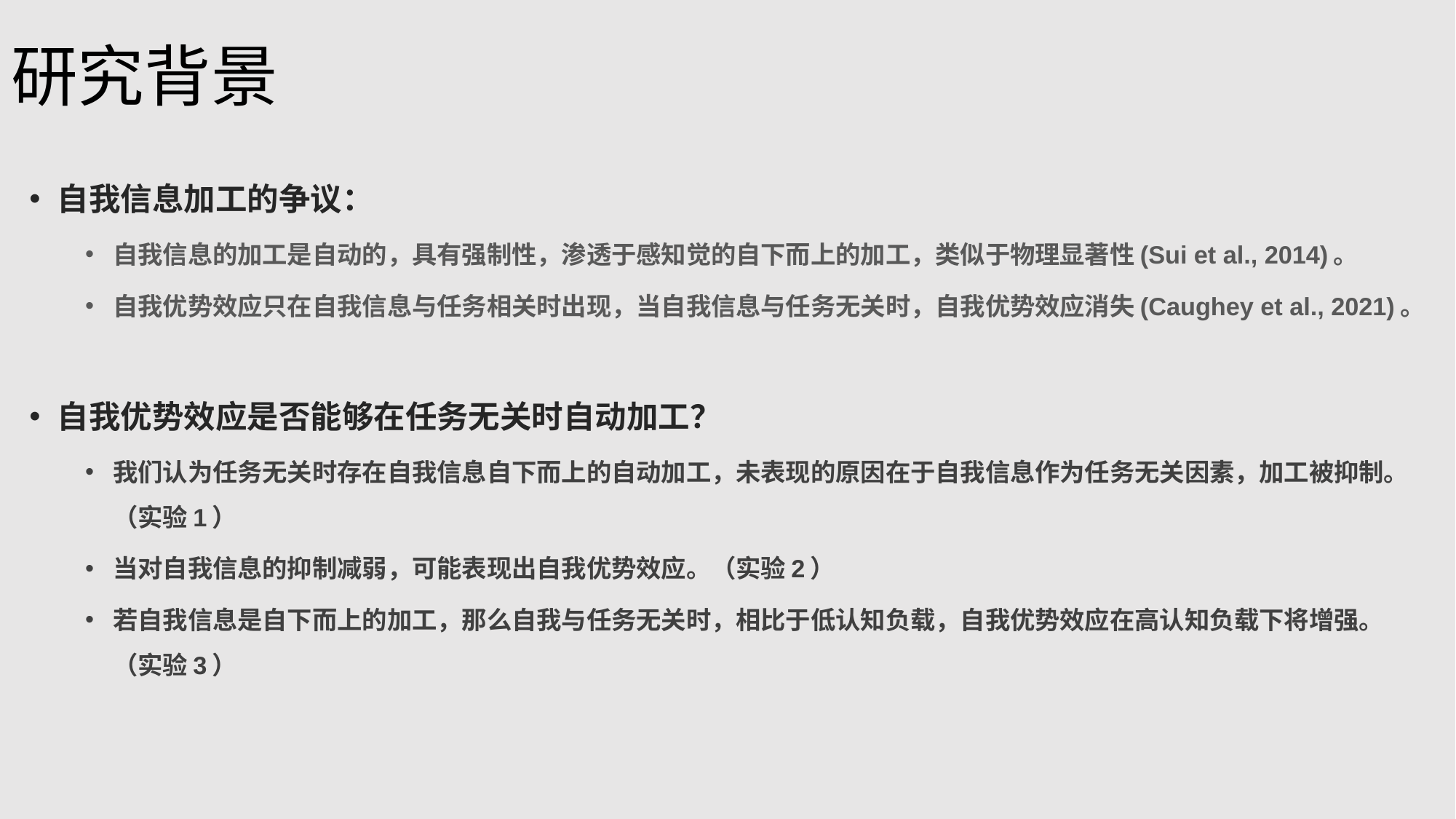

研究背景
自我信息加工的争议：
自我信息的加工是自动的，具有强制性，渗透于感知觉的自下而上的加工，类似于物理显著性(Sui et al., 2014)。
自我优势效应只在自我信息与任务相关时出现，当自我信息与任务无关时，自我优势效应消失(Caughey et al., 2021)。

自我优势效应是否能够在任务无关时自动加工？
我们认为任务无关时存在自我信息自下而上的自动加工，未表现的原因在于自我信息作为任务无关因素，加工被抑制。（实验1）
当对自我信息的抑制减弱，可能表现出自我优势效应。（实验2）
若自我信息是自下而上的加工，那么自我与任务无关时，相比于低认知负载，自我优势效应在高认知负载下将增强。（实验3）